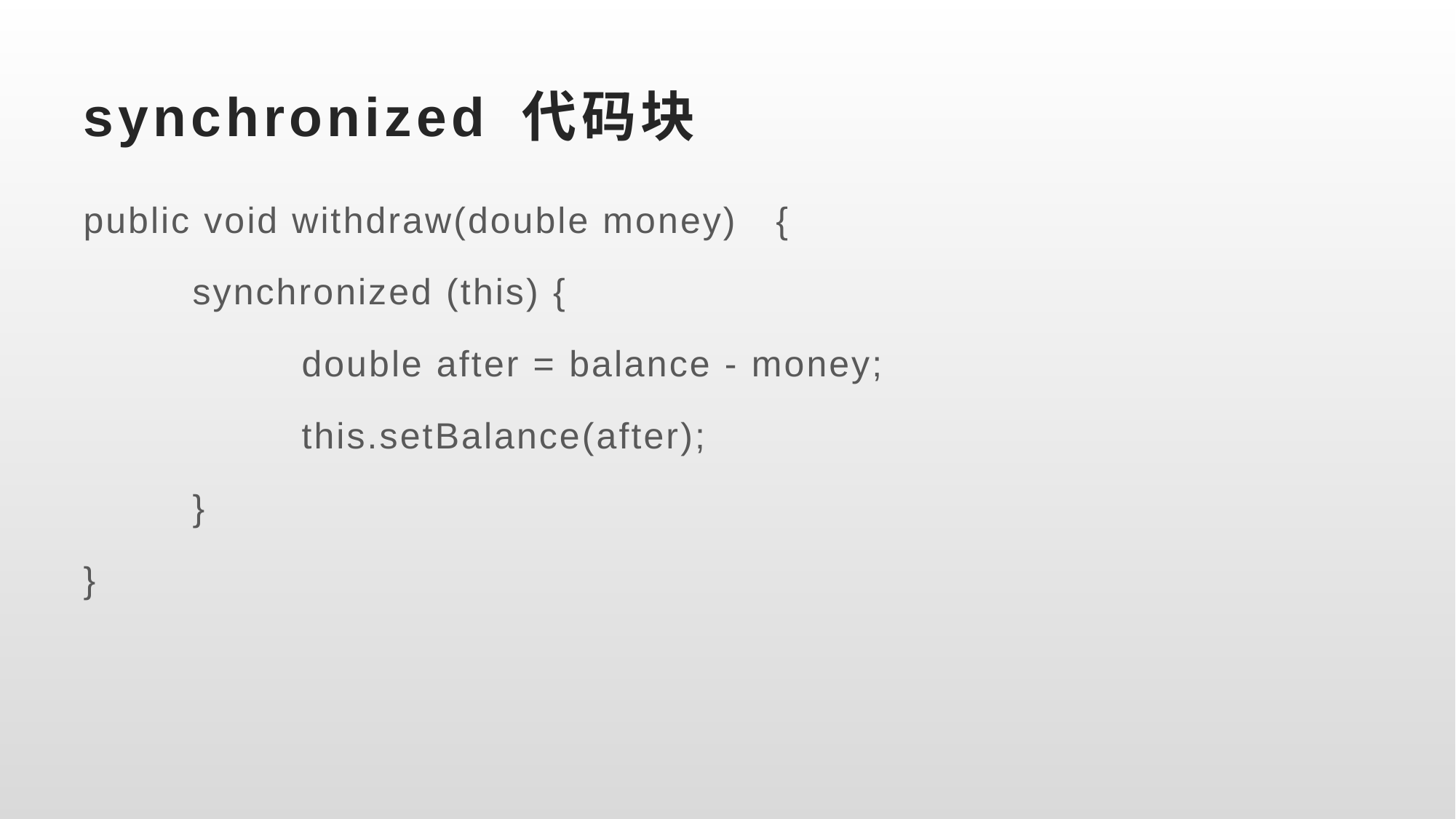

# synchronized 代码块
public void withdraw(double money)   {
	synchronized (this) {
		double after = balance - money;
         	this.setBalance(after);
	}
}